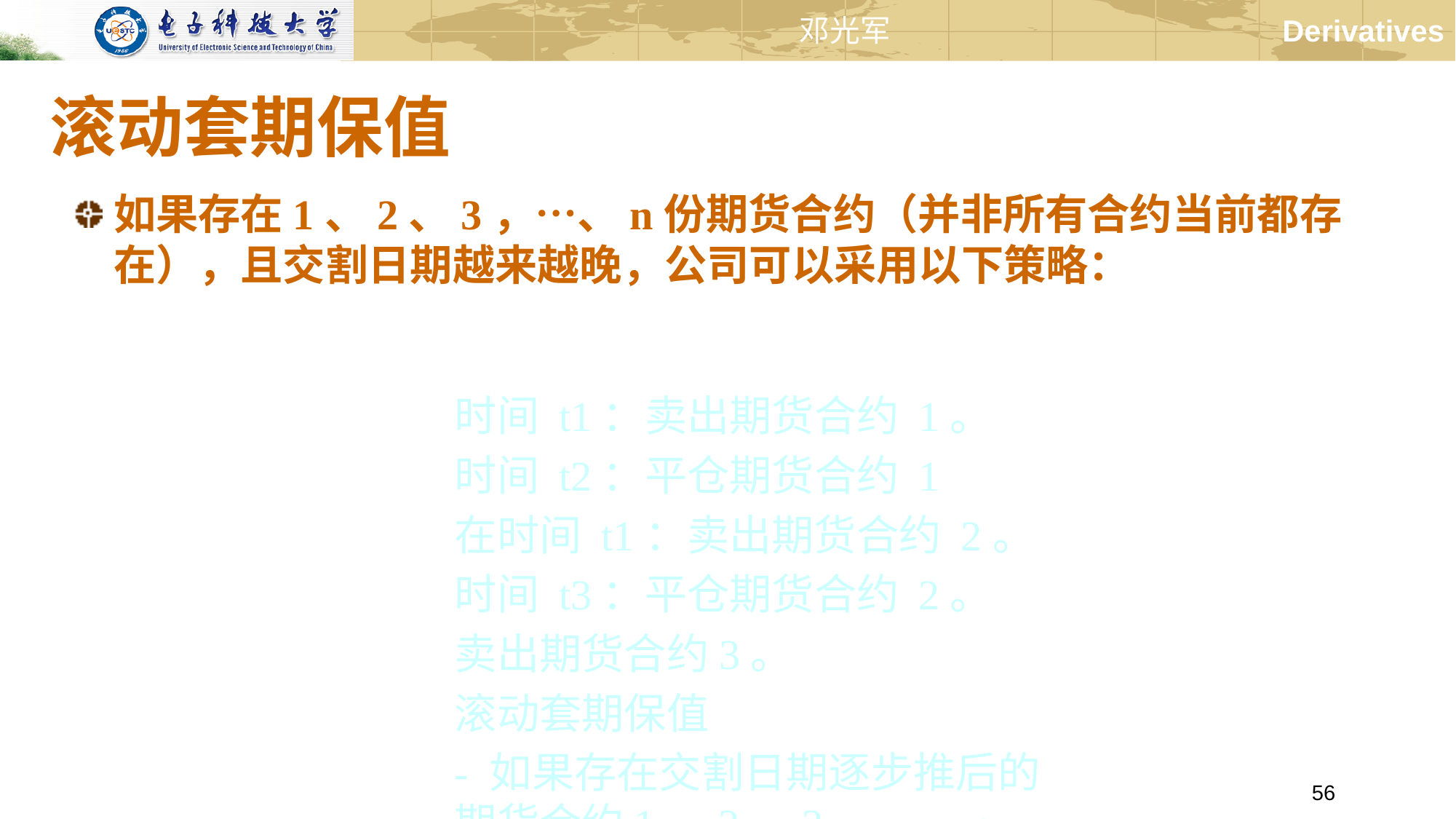

# 滚动套期保值
如果存在1、2、3，…、n份期货合约（并非所有合约当前都存在），且交割日期越来越晚，公司可以采用以下策略：
时间 t1：卖出期货合约 1。
时间 t2：平仓期货合约 1
在时间 t1：卖出期货合约 2。
时间 t3：平仓期货合约 2。
卖出期货合约3。
滚动套期保值
- 如果存在交割日期逐步推后的期货合约1、2、3、…、n（并非所有合约都一定在当前时间存在），公司可以采用以下策略：
- 时间t1：卖出期货合约1。
时间 tn：平仓期货合约 n-1。
卖出期货合约 n。
时间 T：平仓期货合约 n